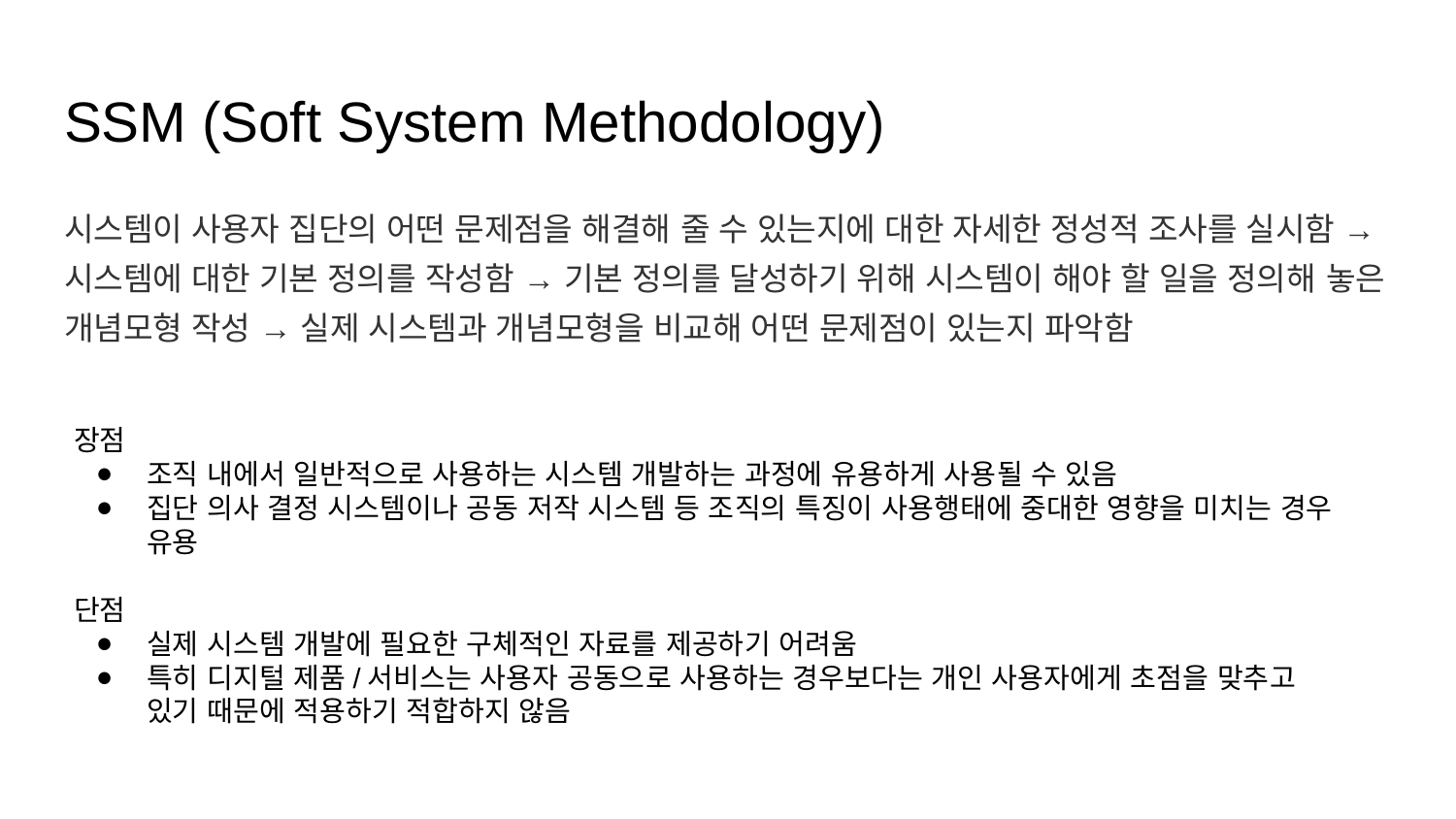

# SSM (Soft System Methodology)
시스템이 사용자 집단의 어떤 문제점을 해결해 줄 수 있는지에 대한 자세한 정성적 조사를 실시함 →  시스템에 대한 기본 정의를 작성함 → 기본 정의를 달성하기 위해 시스템이 해야 할 일을 정의해 놓은 개념모형 작성 → 실제 시스템과 개념모형을 비교해 어떤 문제점이 있는지 파악함
장점
조직 내에서 일반적으로 사용하는 시스템 개발하는 과정에 유용하게 사용될 수 있음
집단 의사 결정 시스템이나 공동 저작 시스템 등 조직의 특징이 사용행태에 중대한 영향을 미치는 경우 유용

단점
실제 시스템 개발에 필요한 구체적인 자료를 제공하기 어려움
특히 디지털 제품/서비스는 사용자 공동으로 사용하는 경우보다는 개인 사용자에게 초점을 맞추고 있기 때문에 적용하기 적합하지 않음